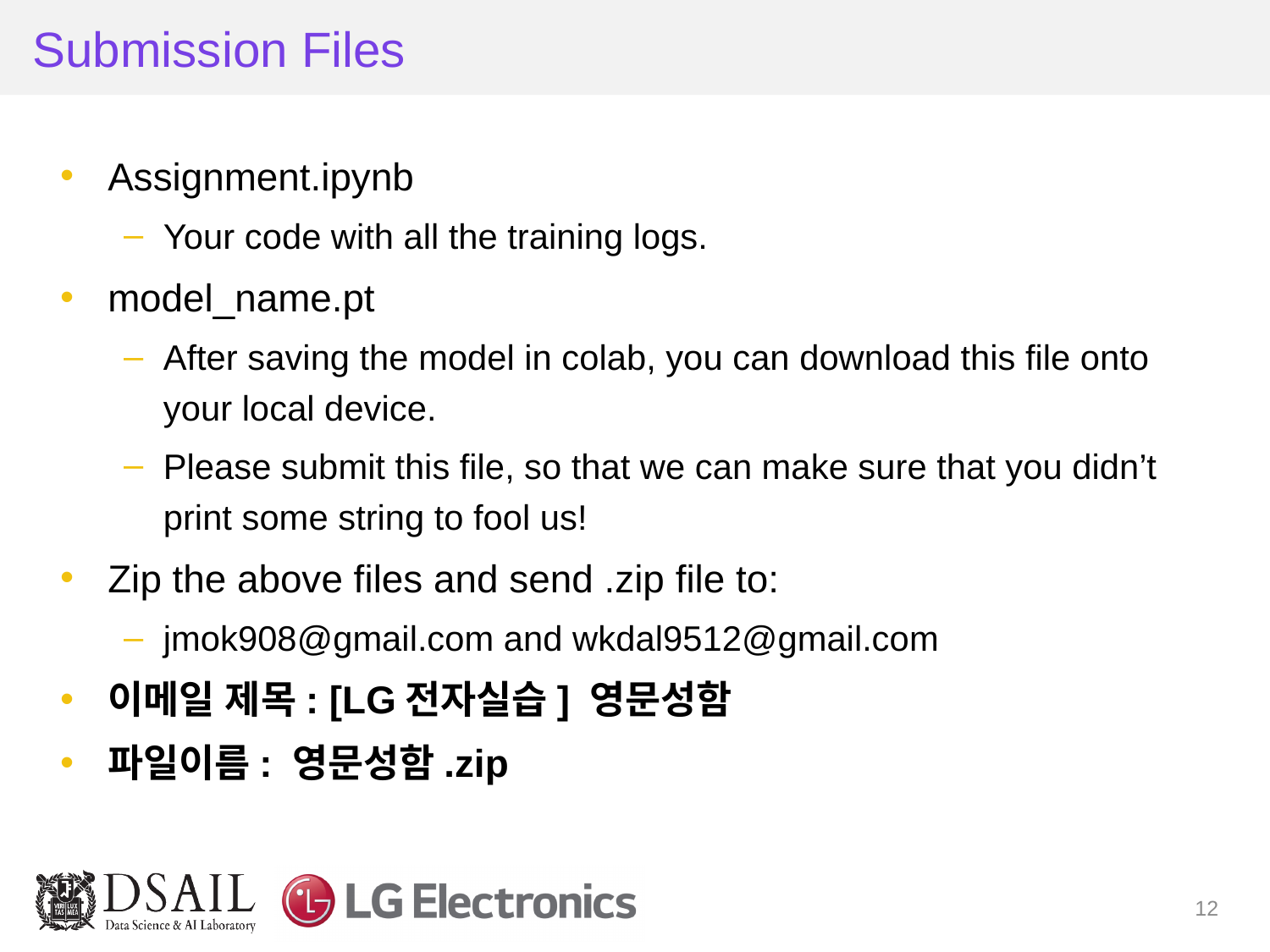

# Submission Files
Assignment.ipynb
Your code with all the training logs.
model_name.pt
After saving the model in colab, you can download this file onto your local device.
Please submit this file, so that we can make sure that you didn’t print some string to fool us!
Zip the above files and send .zip file to:
jmok908@gmail.com and wkdal9512@gmail.com
이메일 제목: [LG전자실습] 영문성함
파일이름: 영문성함.zip
12